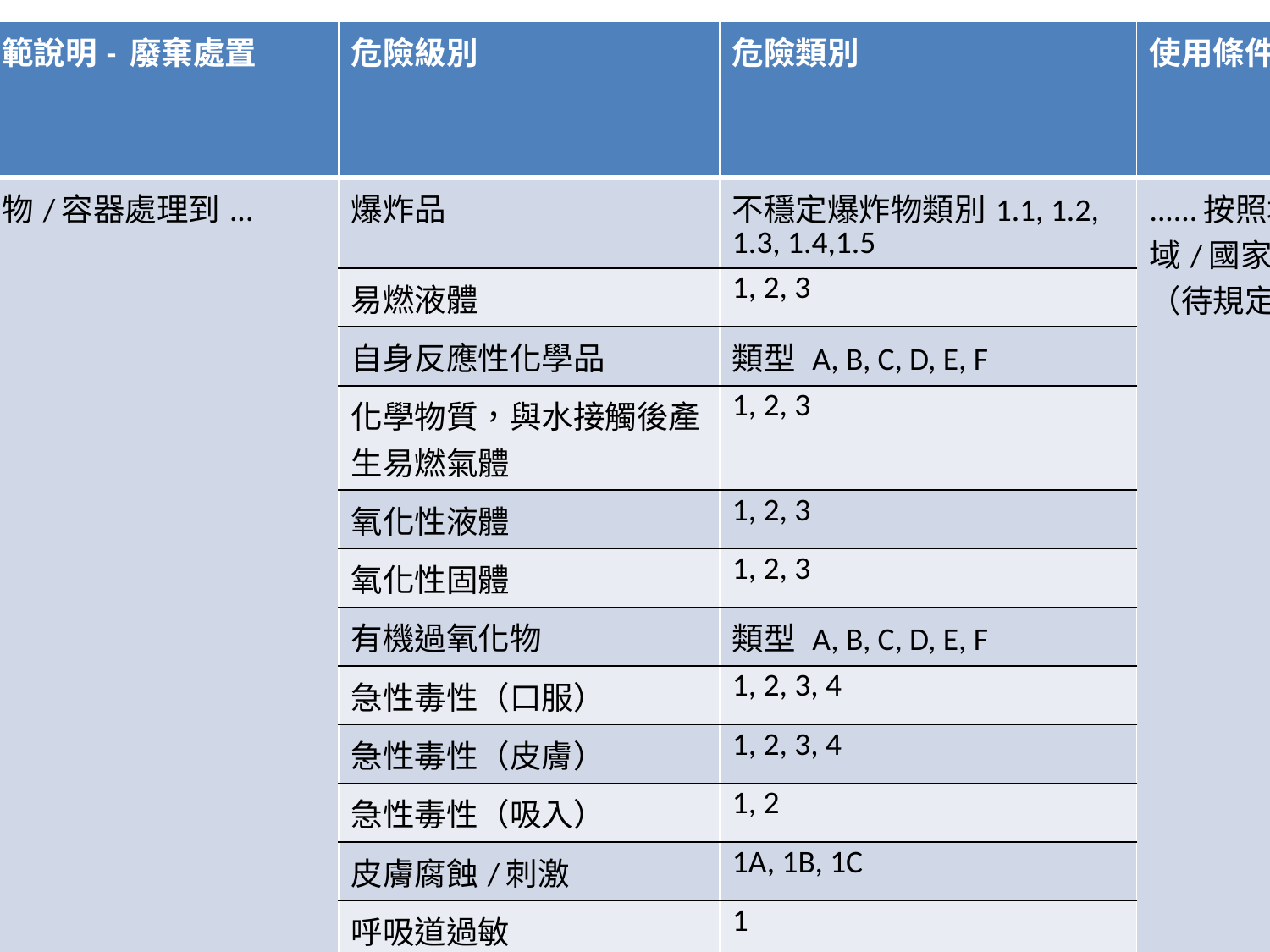

| P -代碼 | 一般防範說明- 廢棄處置 | 危險級別 | 危險類別 | 使用條件 |
| --- | --- | --- | --- | --- |
| P501 | 將內容物/容器處理到... | 爆炸品 | 不穩定爆炸物類別1.1, 1.2, 1.3, 1.4,1.5 | ......按照地方/區域/國家/國際規章（待規定）。 |
|  |  | 易燃液體 | 1, 2, 3 |  |
|  |  | 自身反應性化學品 | 類型 A, B, C, D, E, F |  |
|  |  | 化學物質，與水接觸後產生易燃氣體 | 1, 2, 3 |  |
|  |  | 氧化性液體 | 1, 2, 3 |  |
|  |  | 氧化性固體 | 1, 2, 3 |  |
|  |  | 有機過氧化物 | 類型 A, B, C, D, E, F |  |
|  |  | 急性毒性（口服） | 1, 2, 3, 4 |  |
|  |  | 急性毒性（皮膚） | 1, 2, 3, 4 |  |
|  |  | 急性毒性（吸入） | 1, 2 |  |
|  |  | 皮膚腐蝕/刺激 | 1A, 1B, 1C |  |
|  |  | 呼吸道過敏 | 1 |  |
|  |  | 皮膚過敏 | 1 |  |
|  |  | 生殖細胞突變 | 1A, 1B, 2 |  |
|  |  | 致癌性 | 1A, 1B, 2 |  |
|  |  | 生殖毒性 | 1A, 1B, 2 |  |
|  |  | 特異性靶器官系統毒性 - 單次接觸 | 1, 2 |  |
|  |  | 特異性靶器官系統毒性 - 單次接觸;（呼吸道刺激） | 3 |  |
|  |  | 特異性靶器官系統毒性 - 單次接觸;（麻醉） | 3 |  |
|  |  | 特異性靶器官系統毒性 - 重複接觸 | 1, 2 |  |
|  |  | 吸入危險 | 1 |  |
|  |  | 危害水生環境 - 急性危險 | 1 |  |
|  |  | 水生環境 - 急性危險 | 1, 2, 3, 4 |  |
|  |  | 危害臭氧層 | 1 |  |
| P502 | 請參閱製造商/供應商提供的回收/再利用信息 | 危害臭氧層 | 1 |  |
|  |  |  |  |  |
|  |  |  |  |  |